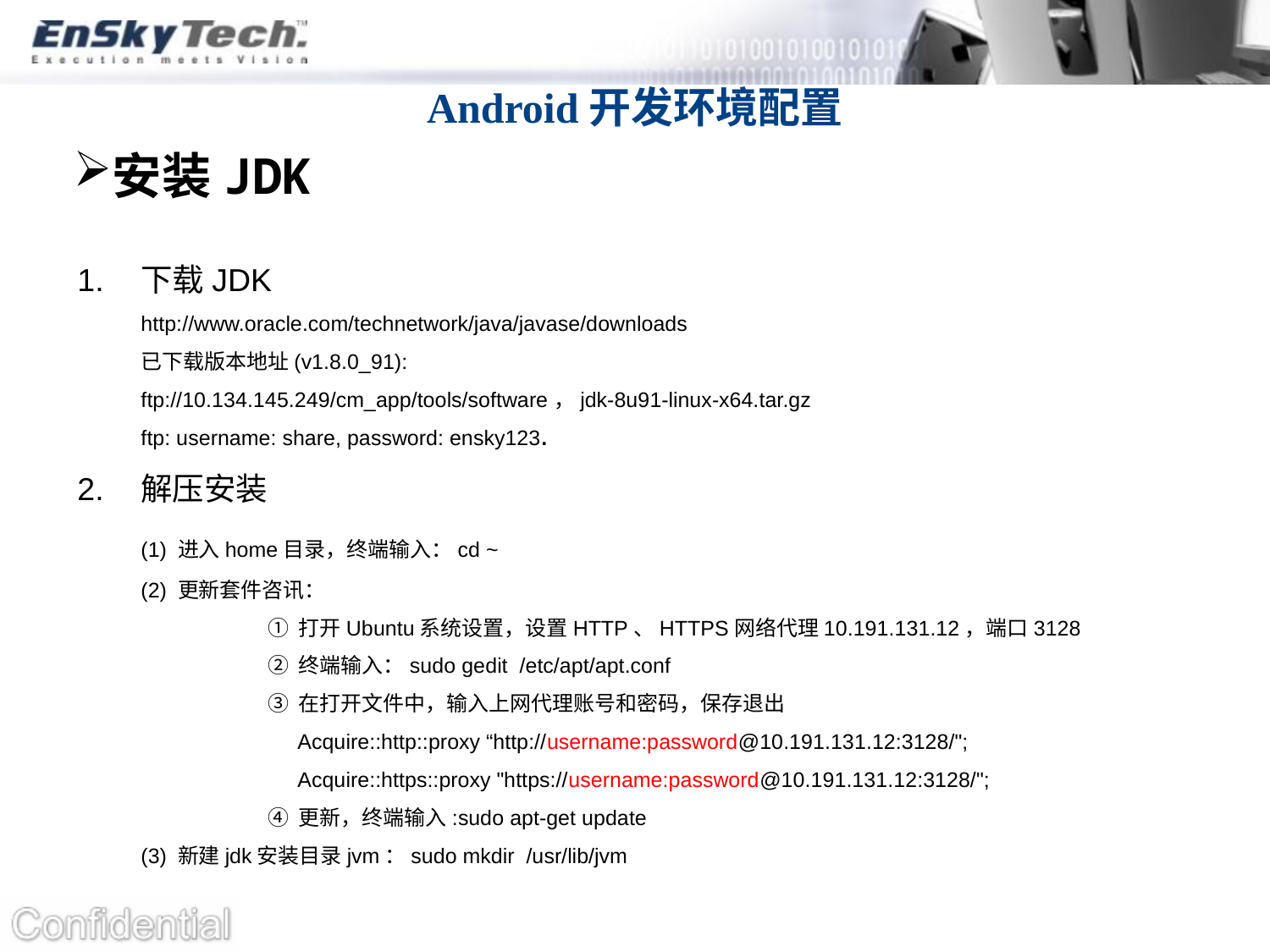

Android开发环境配置
安装JDK

下载JDK
http://www.oracle.com/technetwork/java/javase/downloads
已下载版本地址(v1.8.0_91):
ftp://10.134.145.249/cm_app/tools/software，jdk-8u91-linux-x64.tar.gz
ftp: username: share, password: ensky123.
解压安装
	(1) 进入home目录，终端输入：cd ~
(2) 更新套件咨讯：
		① 打开Ubuntu系统设置，设置HTTP、HTTPS网络代理10.191.131.12，端口3128
		② 终端输入：sudo gedit  /etc/apt/apt.conf
		③ 在打开文件中，输入上网代理账号和密码，保存退出
		     Acquire::http::proxy “http://username:password@10.191.131.12:3128/";
		     Acquire::https::proxy "https://username:password@10.191.131.12:3128/";
		④ 更新，终端输入:sudo apt-get update
(3) 新建jdk安装目录jvm：sudo mkdir  /usr/lib/jvm